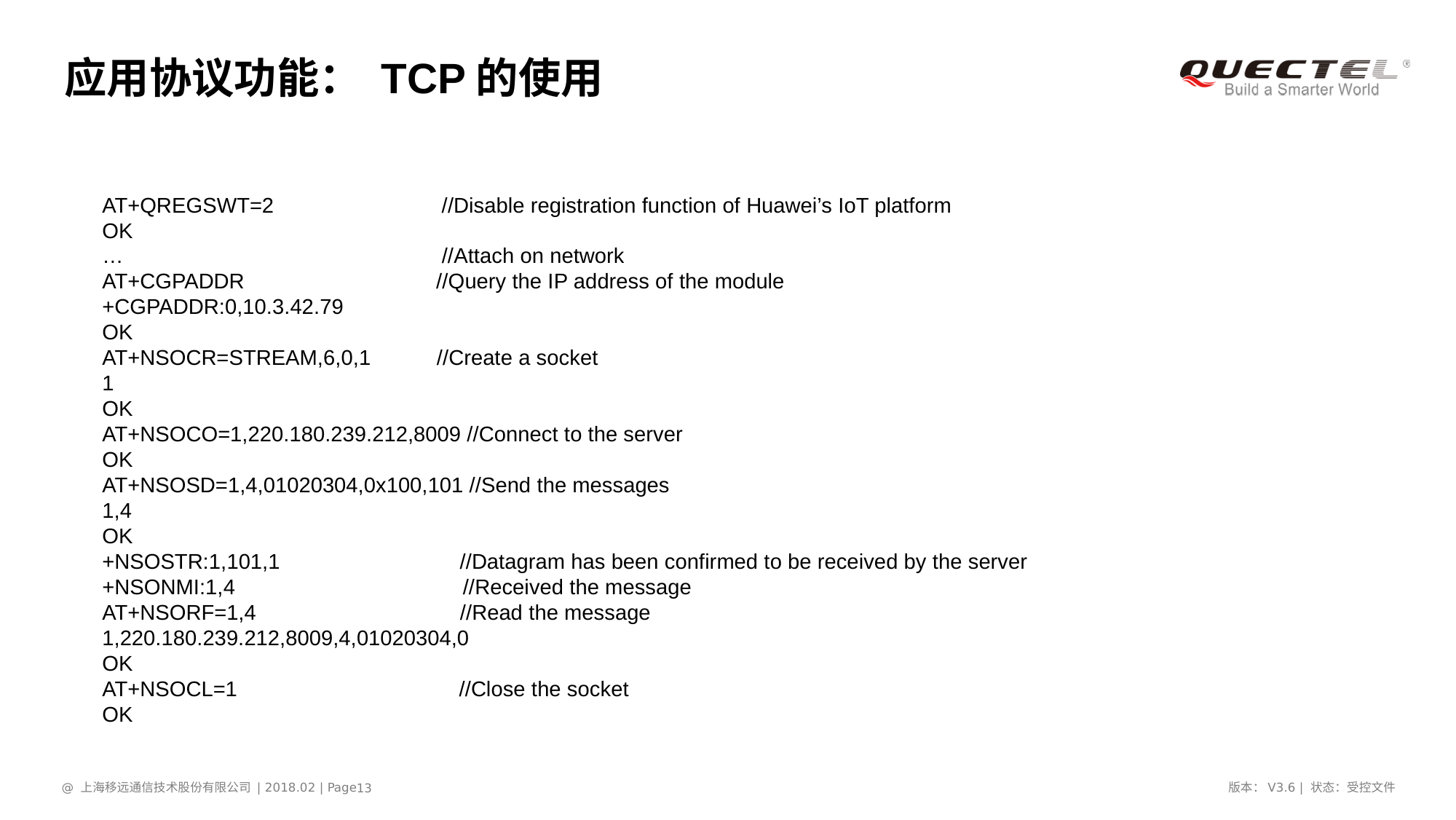

# 应用协议功能： TCP的使用
AT+QREGSWT=2                            //Disable registration function of Huawei’s IoT platform
OK
…                                                     //Attach on network
AT+CGPADDR                                //Query the IP address of the module
+CGPADDR:0,10.3.42.79
OK
AT+NSOCR=STREAM,6,0,1           //Create a socket
1
OK
AT+NSOCO=1,220.180.239.212,8009 //Connect to the server
OK
AT+NSOSD=1,4,01020304,0x100,101 //Send the messages
1,4
OK
+NSOSTR:1,101,1                              //Datagram has been confirmed to be received by the server
+NSONMI:1,4                                      //Received the message
AT+NSORF=1,4                                  //Read the message
1,220.180.239.212,8009,4,01020304,0
OK
AT+NSOCL=1                                     //Close the socket
OK